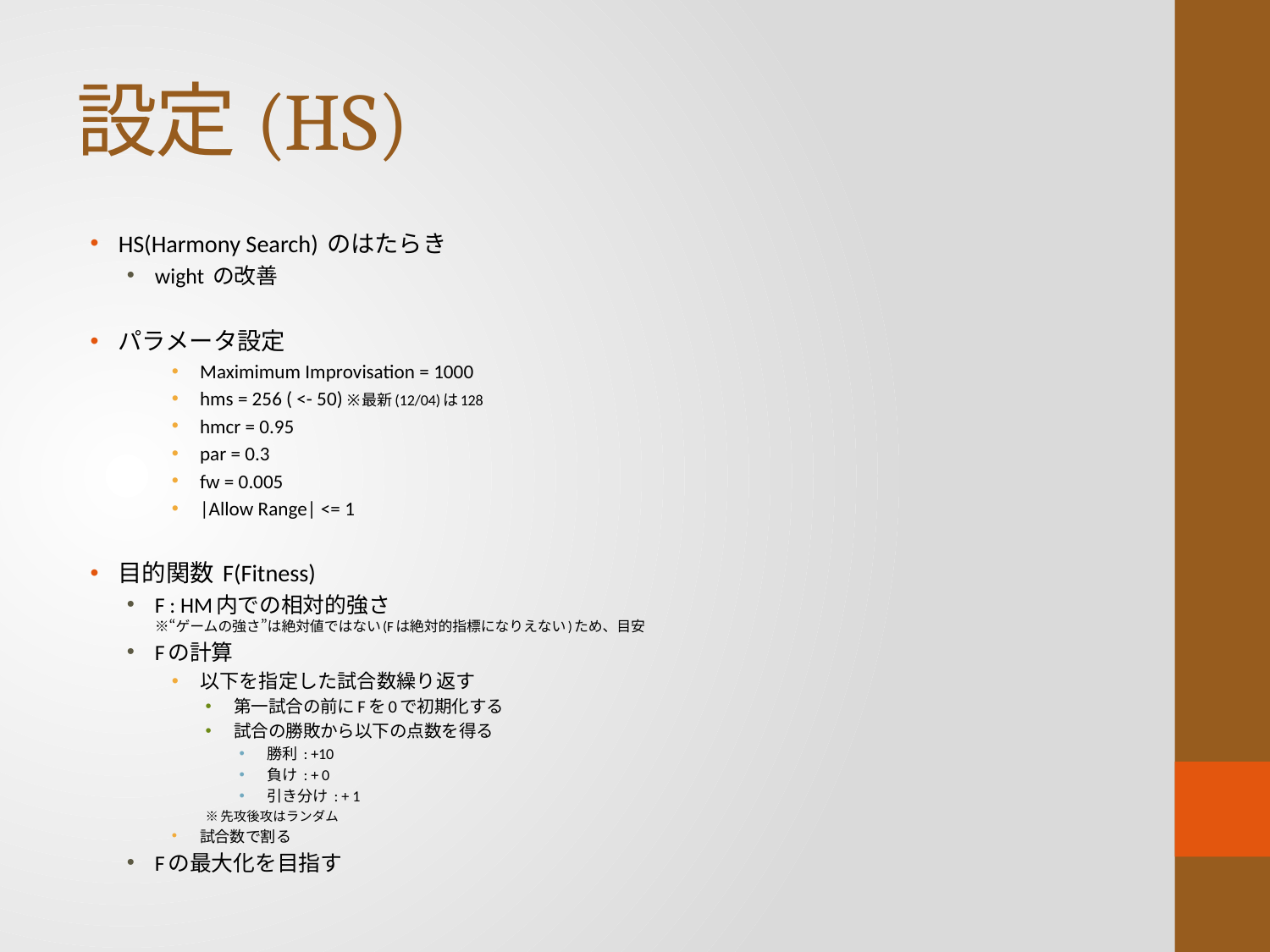

# 設定(HS)
HS(Harmony Search) のはたらき
wight の改善

パラメータ設定
Maximimum Improvisation = 1000
hms = 256 ( <- 50) ※最新(12/04)は128
hmcr = 0.95
par = 0.3
fw = 0.005
|Allow Range| <= 1

目的関数 F(Fitness)
F : HM内での相対的強さ
※“ゲームの強さ”は絶対値ではない(Fは絶対的指標になりえない)ため、目安
Fの計算
以下を指定した試合数繰り返す
第一試合の前にFを0で初期化する
試合の勝敗から以下の点数を得る
勝利 : +10
負け : + 0
引き分け : + 1
※先攻後攻はランダム
試合数で割る
Fの最大化を目指す